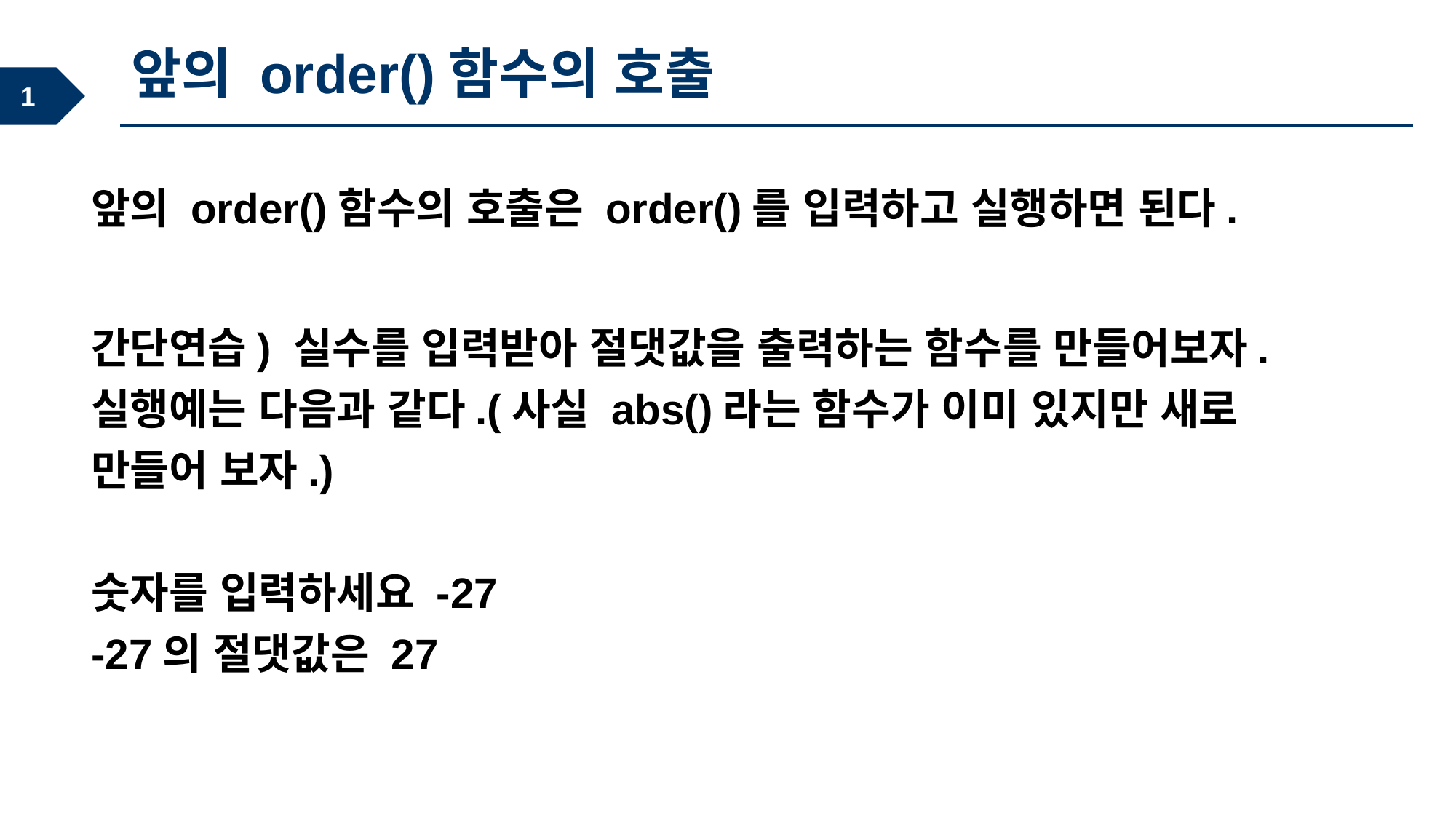

앞의 order()함수의 호출
앞의 order()함수의 호출은 order()를 입력하고 실행하면 된다.

간단연습) 실수를 입력받아 절댓값을 출력하는 함수를 만들어보자. 실행예는 다음과 같다.(사실 abs()라는 함수가 이미 있지만 새로 만들어 보자.)

숫자를 입력하세요 -27
-27의 절댓값은 27